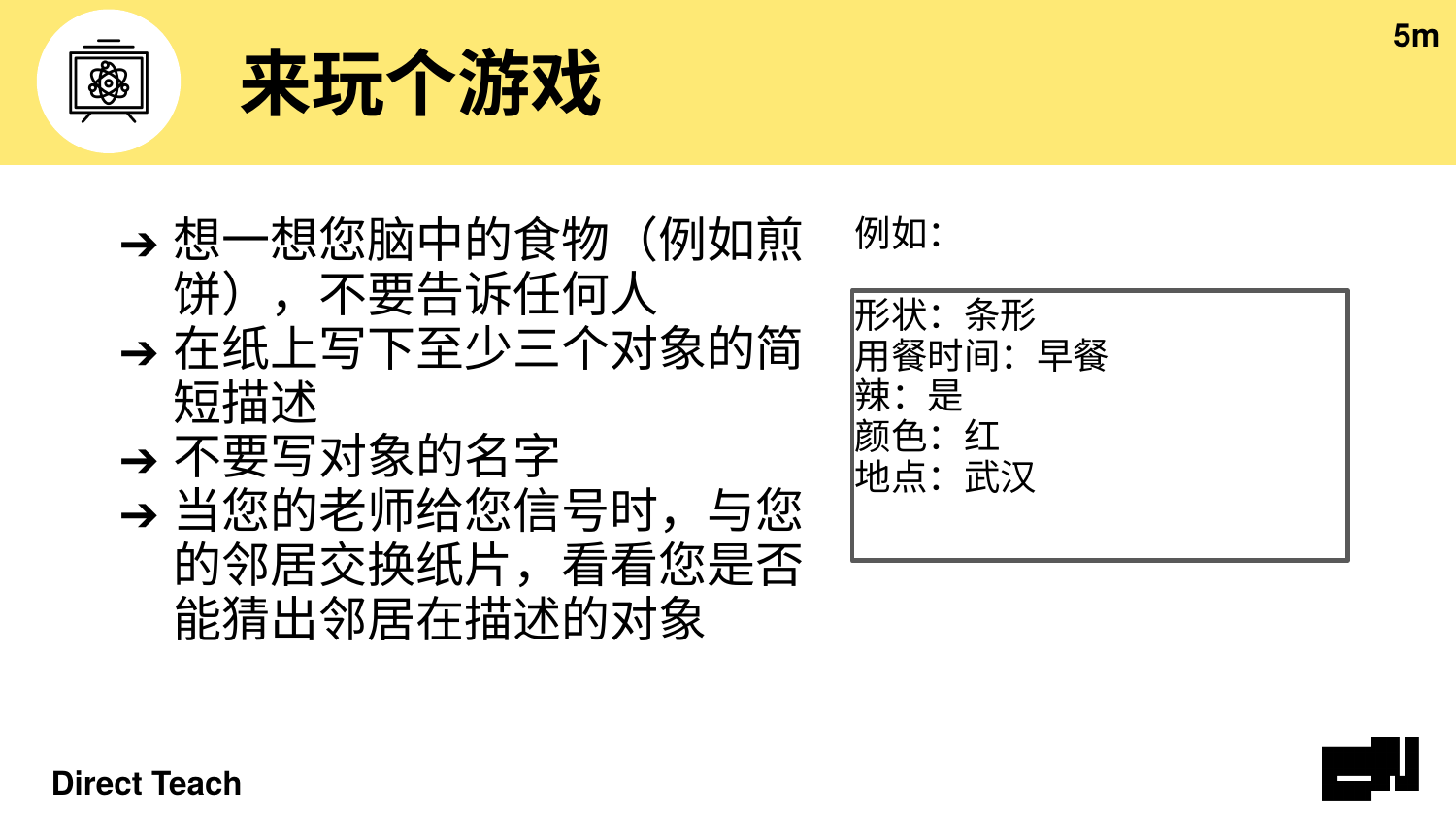

5m
# 来玩个游戏
想一想您脑中的食物（例如煎饼），不要告诉任何人
在纸上写下至少三个对象的简短描述
不要写对象的名字
当您的老师给您信号时，与您的邻居交换纸片，看看您是否能猜出邻居在描述的对象
例如：

形状：条形
用餐时间：早餐
辣：是
颜色：红
地点：武汉